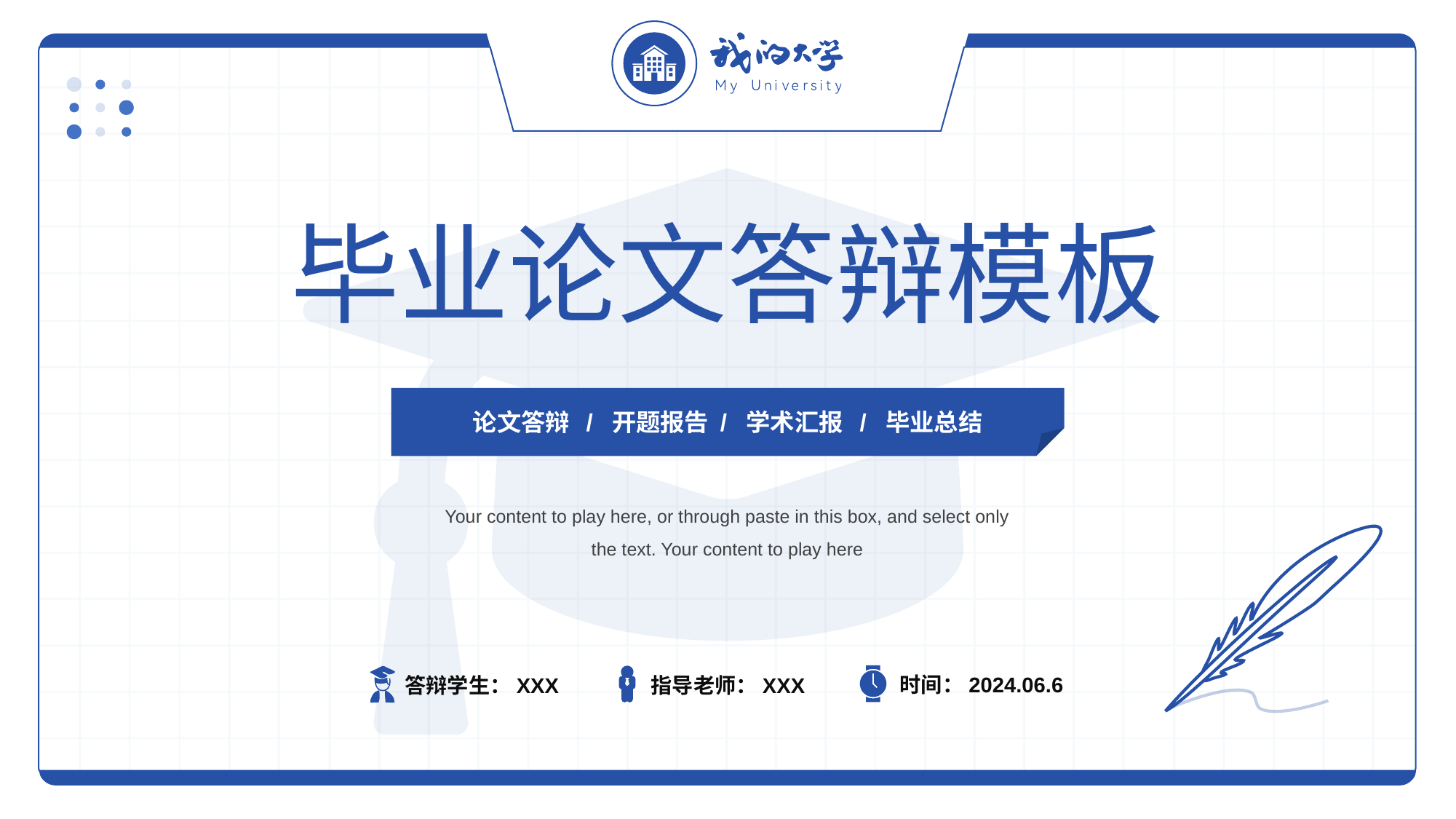

毕业论文答辩模板

论文答辩  /  开题报告 /  学术汇报  /  毕业总结
Your content to play here, or through paste in this box, and select only the text. Your content to play here

时间：2024.06.6

指导老师：XXX

答辩学生：XXX